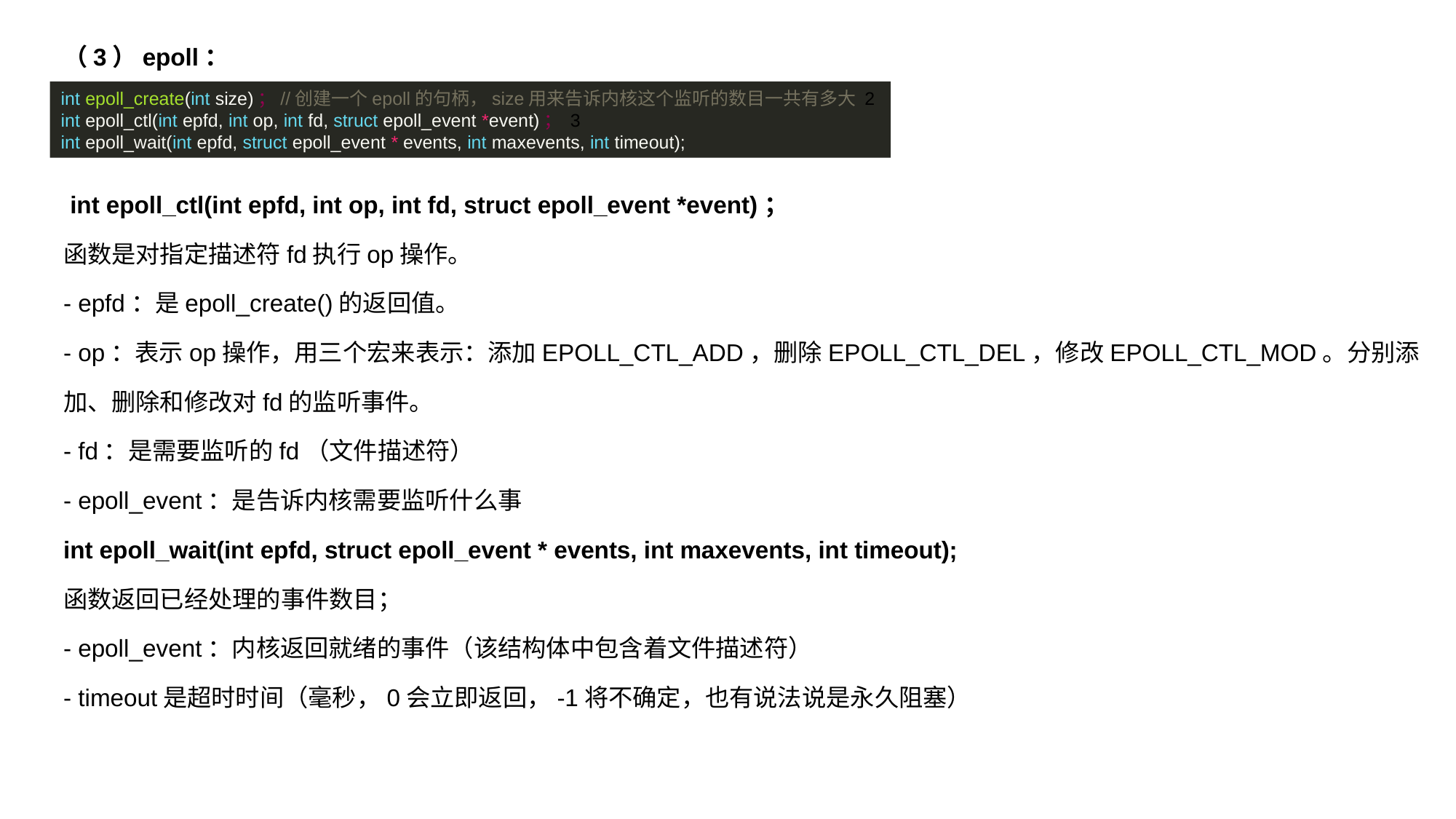

（3）epoll：

 int epoll_ctl(int epfd, int op, int fd, struct epoll_event *event)；
函数是对指定描述符fd执行op操作。
- epfd：是epoll_create()的返回值。
- op：表示op操作，用三个宏来表示：添加EPOLL_CTL_ADD，删除EPOLL_CTL_DEL，修改EPOLL_CTL_MOD。分别添加、删除和修改对fd的监听事件。
- fd：是需要监听的fd（文件描述符）
- epoll_event：是告诉内核需要监听什么事
int epoll_wait(int epfd, struct epoll_event * events, int maxevents, int timeout);
函数返回已经处理的事件数目；
- epoll_event：内核返回就绪的事件（该结构体中包含着文件描述符）
- timeout是超时时间（毫秒，0会立即返回，-1将不确定，也有说法说是永久阻塞）
int epoll_create(int size)；//创建一个epoll的句柄，size用来告诉内核这个监听的数目一共有多大 2
int epoll_ctl(int epfd, int op, int fd, struct epoll_event *event)； 3
int epoll_wait(int epfd, struct epoll_event * events, int maxevents, int timeout);